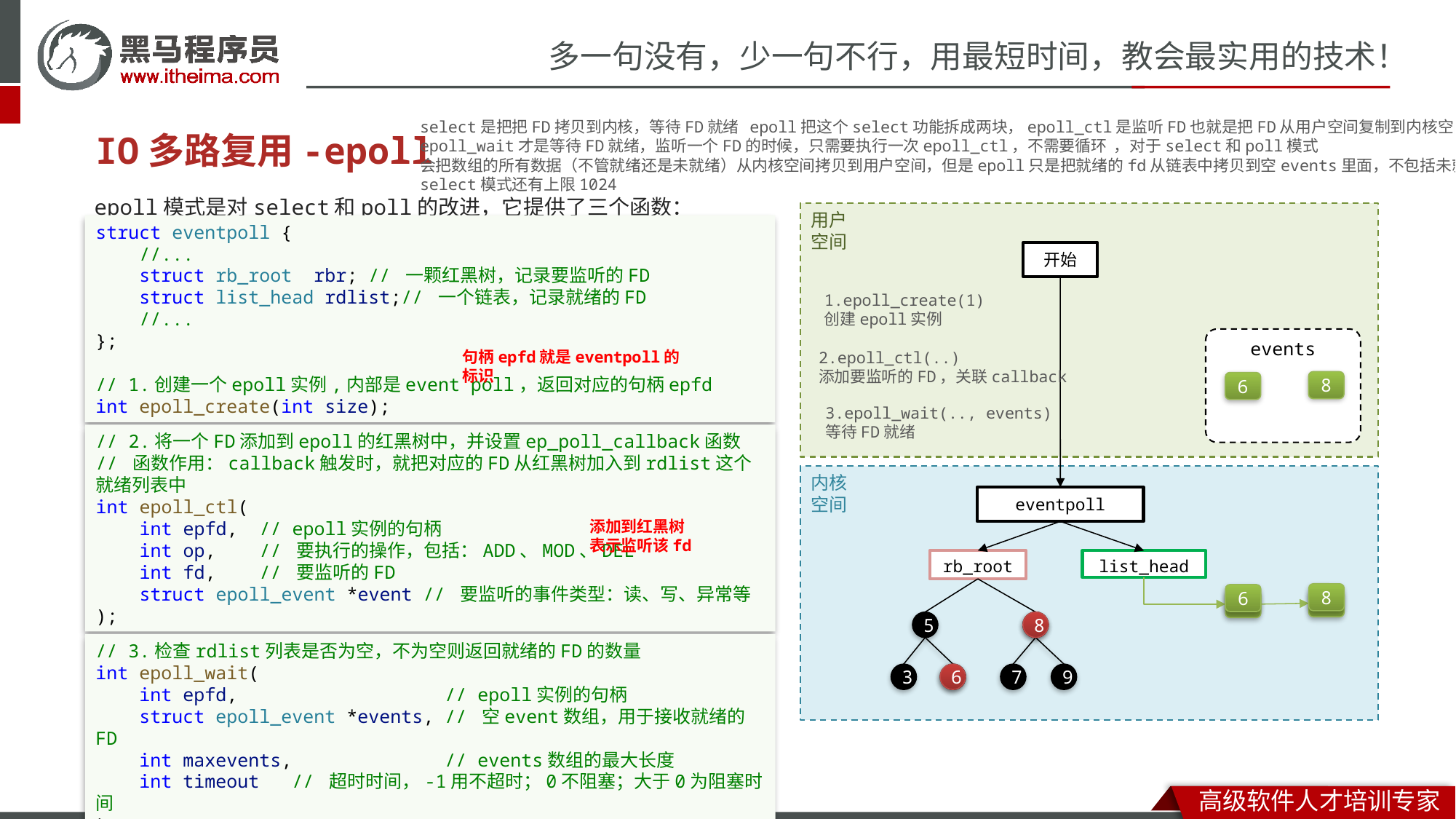

select是把把FD拷贝到内核，等待FD就绪  epoll把这个select功能拆成两块，epoll_ctl是监听FD也就是把FD从用户空间复制到内核空间，
epoll_wait才是等待FD就绪，监听一个FD的时候，只需要执行一次epoll_ctl，不需要循环  ，对于select和poll模式
会把数组的所有数据（不管就绪还是未就绪）从内核空间拷贝到用户空间，但是epoll只是把就绪的fd从链表中拷贝到空events里面，不包括未就绪
select模式还有上限1024
# IO多路复用-epoll
epoll模式是对select和poll的改进，它提供了三个函数：
用户
空间
struct eventpoll {
    //...
    struct rb_root  rbr; // 一颗红黑树，记录要监听的FD
    struct list_head rdlist;// 一个链表，记录就绪的FD
    //...
};
// 1.创建一个epoll实例,内部是event poll，返回对应的句柄epfd
int epoll_create(int size);
开始
1.epoll_create(1)
创建epoll实例
events
句柄epfd就是eventpoll的标识
2.epoll_ctl(..)
添加要监听的FD，关联callback
8
6
3.epoll_wait(.., events)
等待FD就绪
// 2.将一个FD添加到epoll的红黑树中，并设置ep_poll_callback函数
// 函数作用：callback触发时，就把对应的FD从红黑树加入到rdlist这个就绪列表中
int epoll_ctl(
    int epfd,  // epoll实例的句柄
    int op,    // 要执行的操作，包括：ADD、MOD、DEL
    int fd,    // 要监听的FD
    struct epoll_event *event // 要监听的事件类型：读、写、异常等
);
内核
空间
eventpoll
添加到红黑树表示监听该fd
rb_root
list_head
8
6
8
6
5
8
8
// 3.检查rdlist列表是否为空，不为空则返回就绪的FD的数量
int epoll_wait(
    int epfd,                   // epoll实例的句柄
    struct epoll_event *events, // 空event数组，用于接收就绪的FD
    int maxevents,              // events数组的最大长度
    int timeout   // 超时时间，-1用不超时；0不阻塞；大于0为阻塞时间
);
3
6
6
7
9